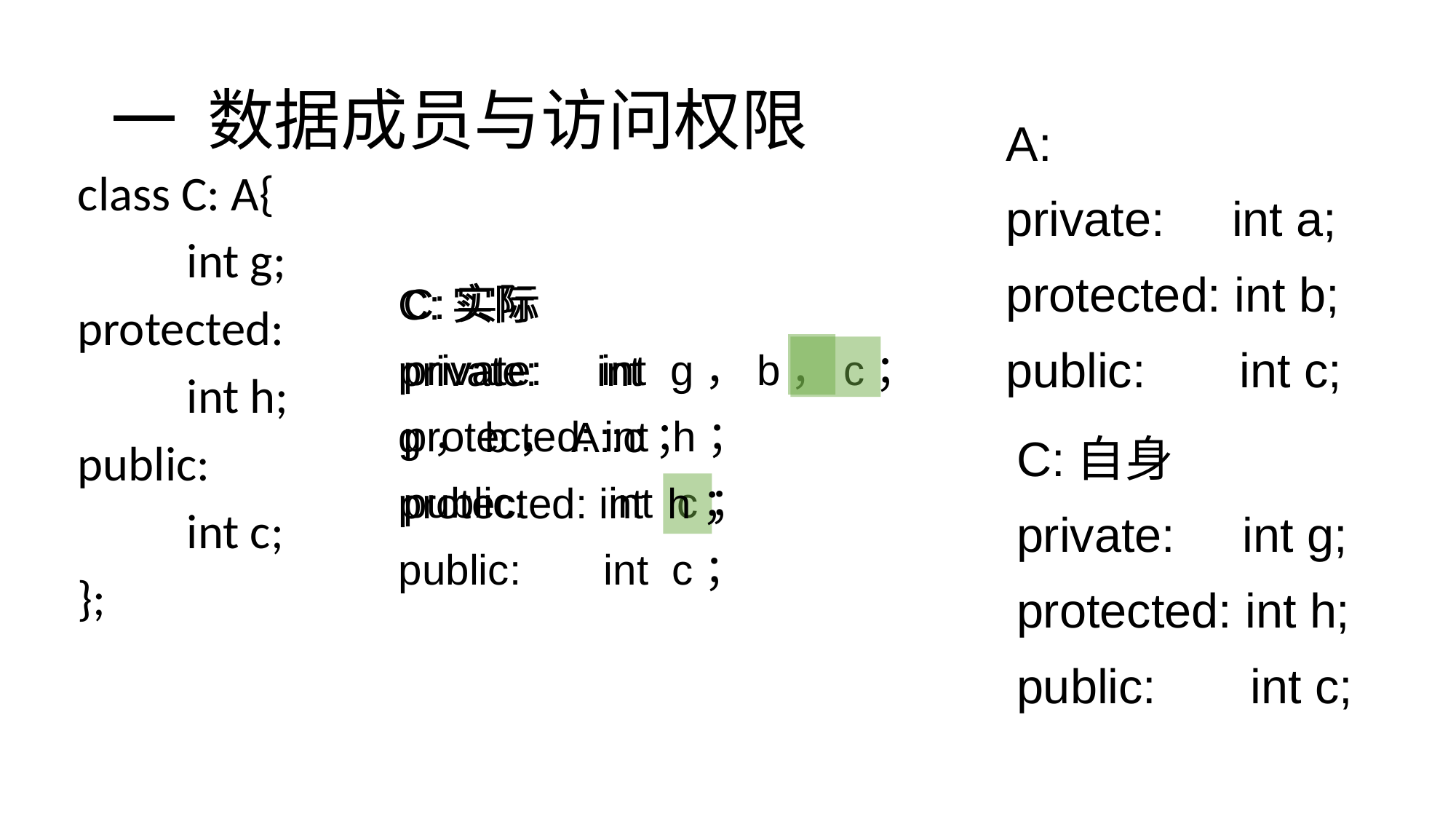

# 一  数据成员与访问权限
A:
private:     int a;
protected: int b;
public:       int c;
class C: A{
	int g;
protected:
	int h;
public:
	int c;
};
C:实际
private:     int  g，b，c；
protected: int  h；
public:       int  c；
C:实际
private:     int  g，b，A::c；
protected: int  h；
public:       int  c；

C:自身
private:     int g;
protected: int h;
public:       int c;